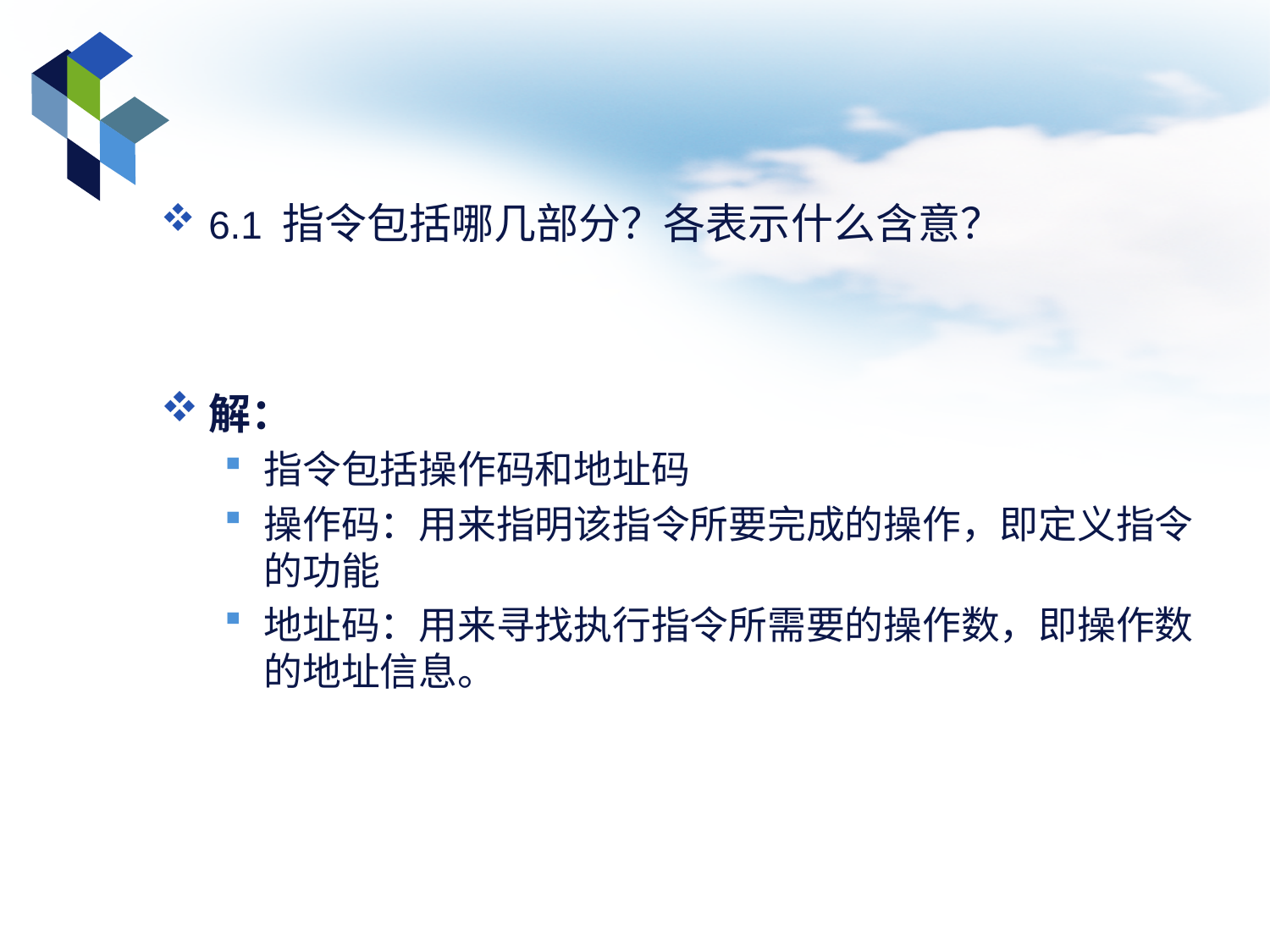

#
6.1 指令包括哪几部分？各表示什么含意？

解：
指令包括操作码和地址码
操作码：用来指明该指令所要完成的操作，即定义指令的功能
地址码：用来寻找执行指令所需要的操作数，即操作数的地址信息。